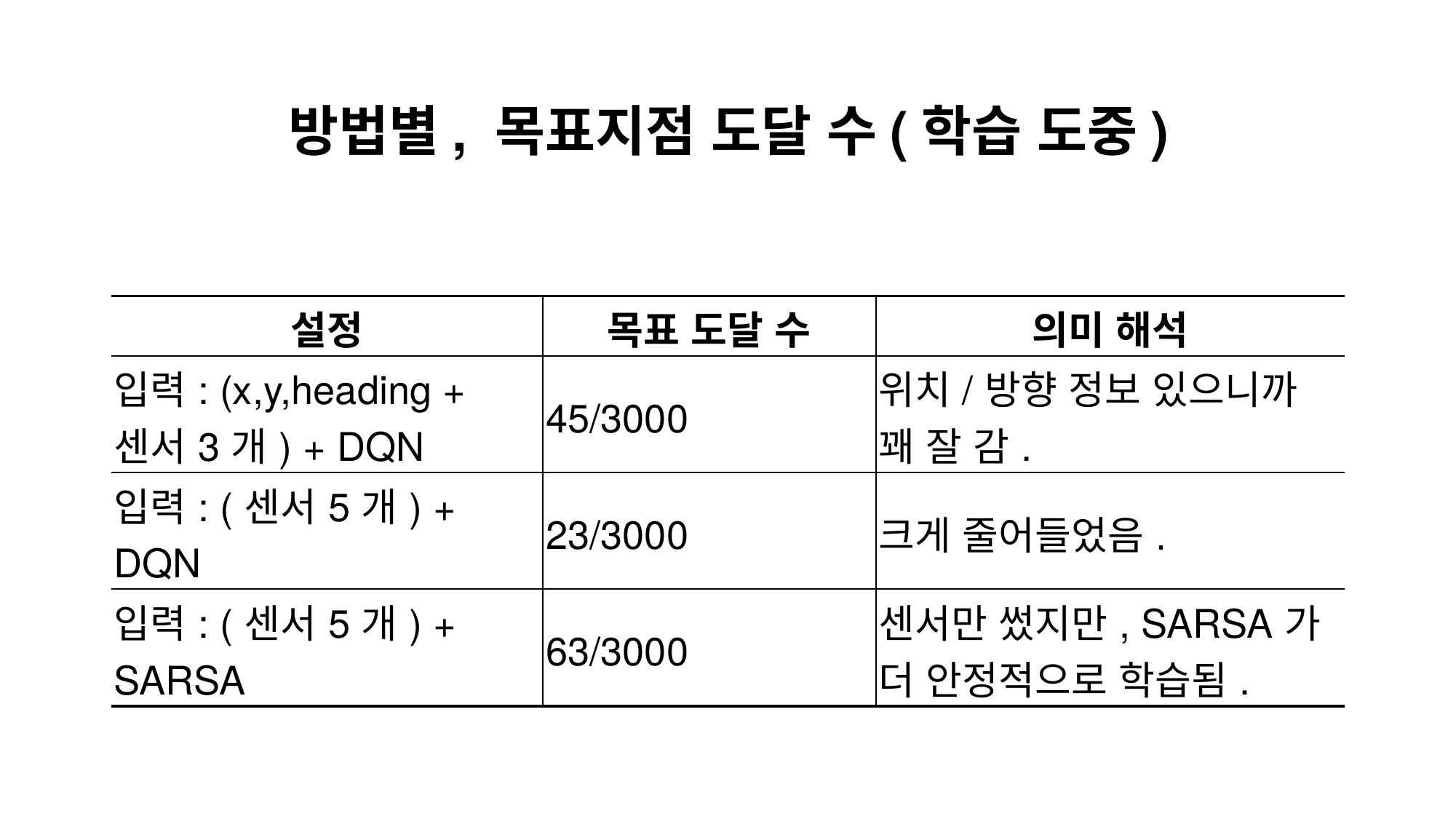

# 방법별, 목표지점 도달 수(학습 도중)
| 설정 | 목표 도달 수 | 의미 해석 |
| --- | --- | --- |
| 입력: (x,y,heading + 센서3개) + DQN | 45/3000 | 위치/방향 정보 있으니까 꽤 잘 감. |
| 입력: (센서5개) + DQN | 23/3000 | 크게 줄어들었음. |
| 입력: (센서5개) + SARSA | 63/3000 | 센서만 썼지만, SARSA가 더 안정적으로 학습됨. |